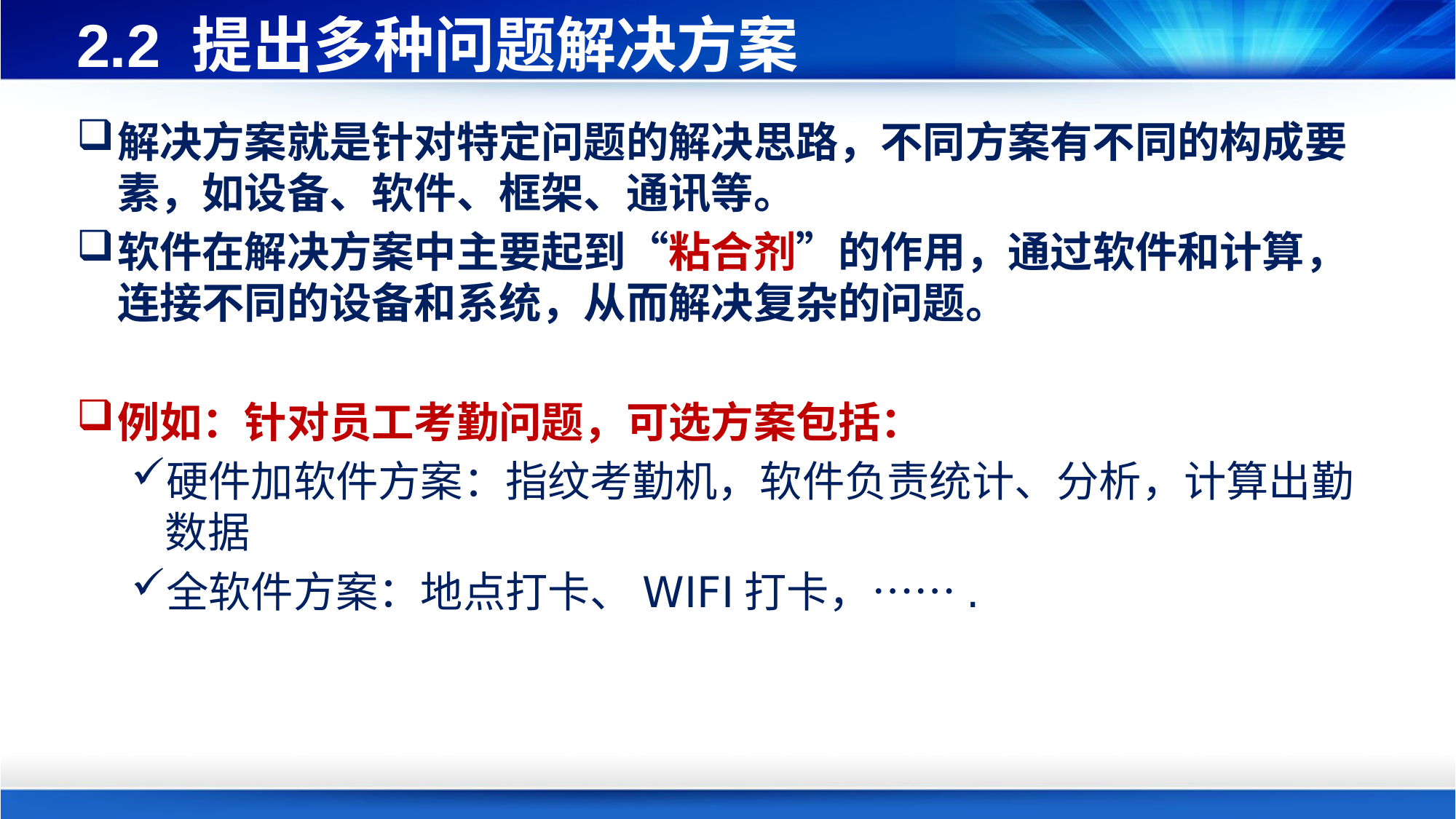

# 2.2 提出多种问题解决方案
解决方案就是针对特定问题的解决思路，不同方案有不同的构成要素，如设备、软件、框架、通讯等。
软件在解决方案中主要起到“粘合剂”的作用，通过软件和计算，连接不同的设备和系统，从而解决复杂的问题。

例如：针对员工考勤问题，可选方案包括：
硬件加软件方案：指纹考勤机，软件负责统计、分析，计算出勤数据
全软件方案：地点打卡、WIFI打卡，…….